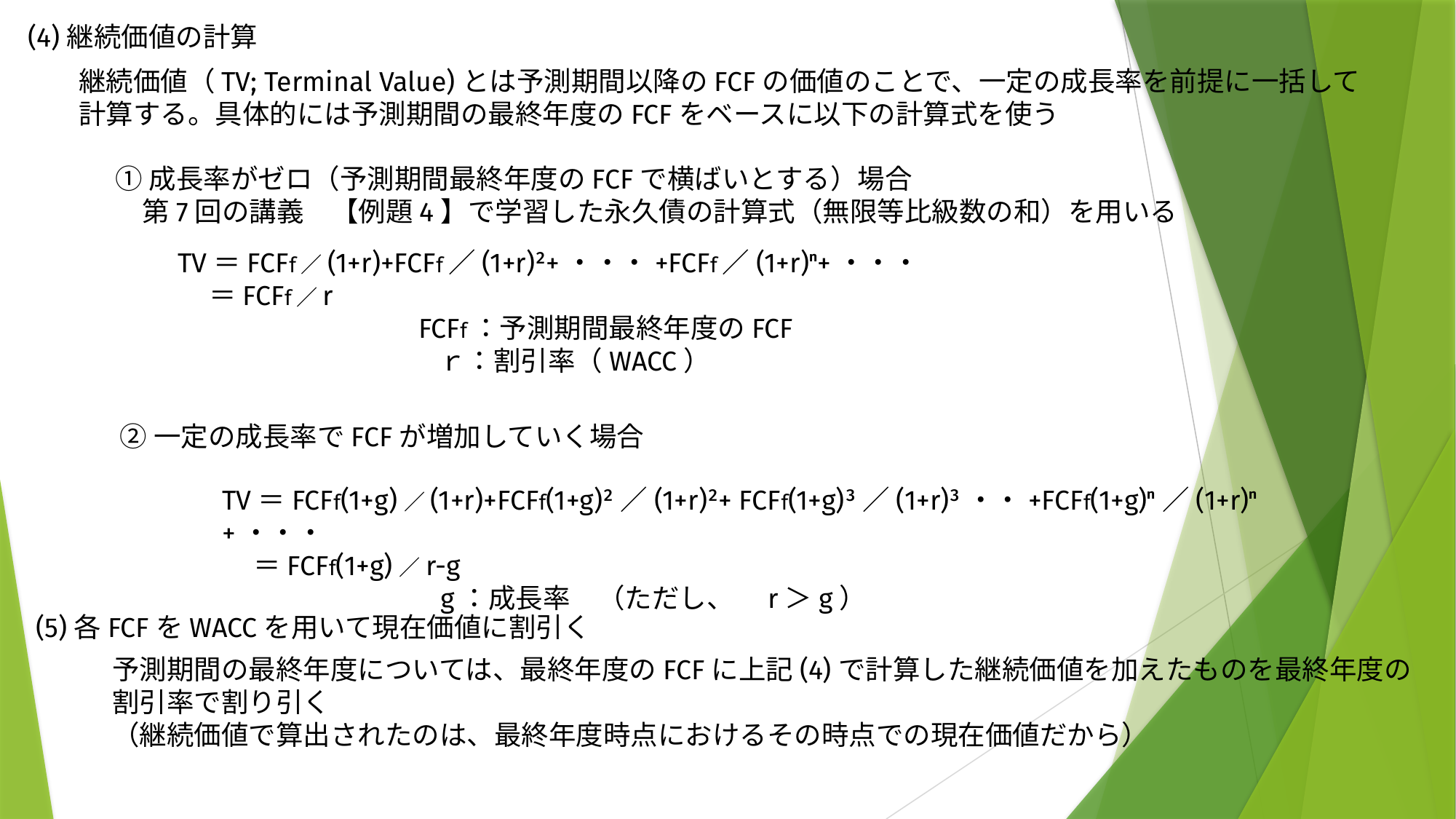

(4)継続価値の計算
継続価値（TV; Terminal Value)とは予測期間以降のFCFの価値のことで、一定の成長率を前提に一括して
計算する。具体的には予測期間の最終年度のFCFをベースに以下の計算式を使う
①成長率がゼロ（予測期間最終年度のFCFで横ばいとする）場合
　第7回の講義　【例題4】で学習した永久債の計算式（無限等比級数の和）を用いる
TV＝FCFf／(1+r)+FCFf／(1+r)²+・・・+FCFf／(1+r)ⁿ+・・・
    ＝FCFf／r
　　　　　　       　FCFf：予測期間最終年度のFCF
　　　　　　　       　ｒ：割引率（WACC）
②一定の成長率でFCFが増加していく場合
TV＝FCFf(1+g)／(1+r)+FCFf(1+g)²／(1+r)²+ FCFf(1+g)³／(1+r)³・・+FCFf(1+g)ⁿ／(1+r)ⁿ+・・・
    ＝FCFf(1+g)／r-g
                              g：成長率　（ただし、	r＞g）
(5)各FCFをWACCを用いて現在価値に割引く
予測期間の最終年度については、最終年度のFCFに上記(4)で計算した継続価値を加えたものを最終年度の
割引率で割り引く
（継続価値で算出されたのは、最終年度時点におけるその時点での現在価値だから）